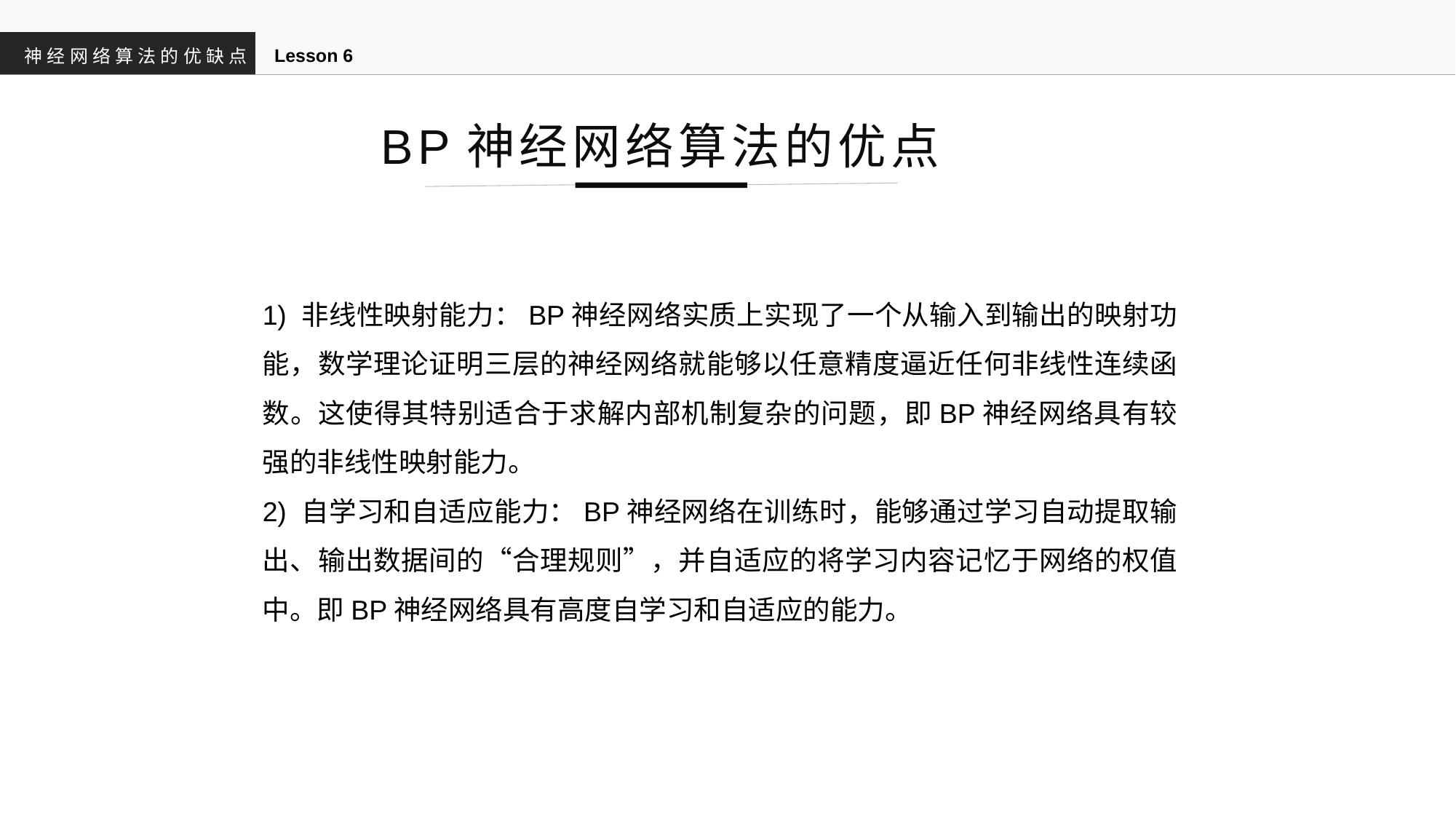

Lesson 6
神经网络算法的优缺点
BP神经网络算法的优点

1) 非线性映射能力：BP神经网络实质上实现了一个从输入到输出的映射功能，数学理论证明三层的神经网络就能够以任意精度逼近任何非线性连续函数。这使得其特别适合于求解内部机制复杂的问题，即BP神经网络具有较强的非线性映射能力。
2) 自学习和自适应能力：BP神经网络在训练时，能够通过学习自动提取输出、输出数据间的“合理规则”，并自适应的将学习内容记忆于网络的权值中。即BP神经网络具有高度自学习和自适应的能力。